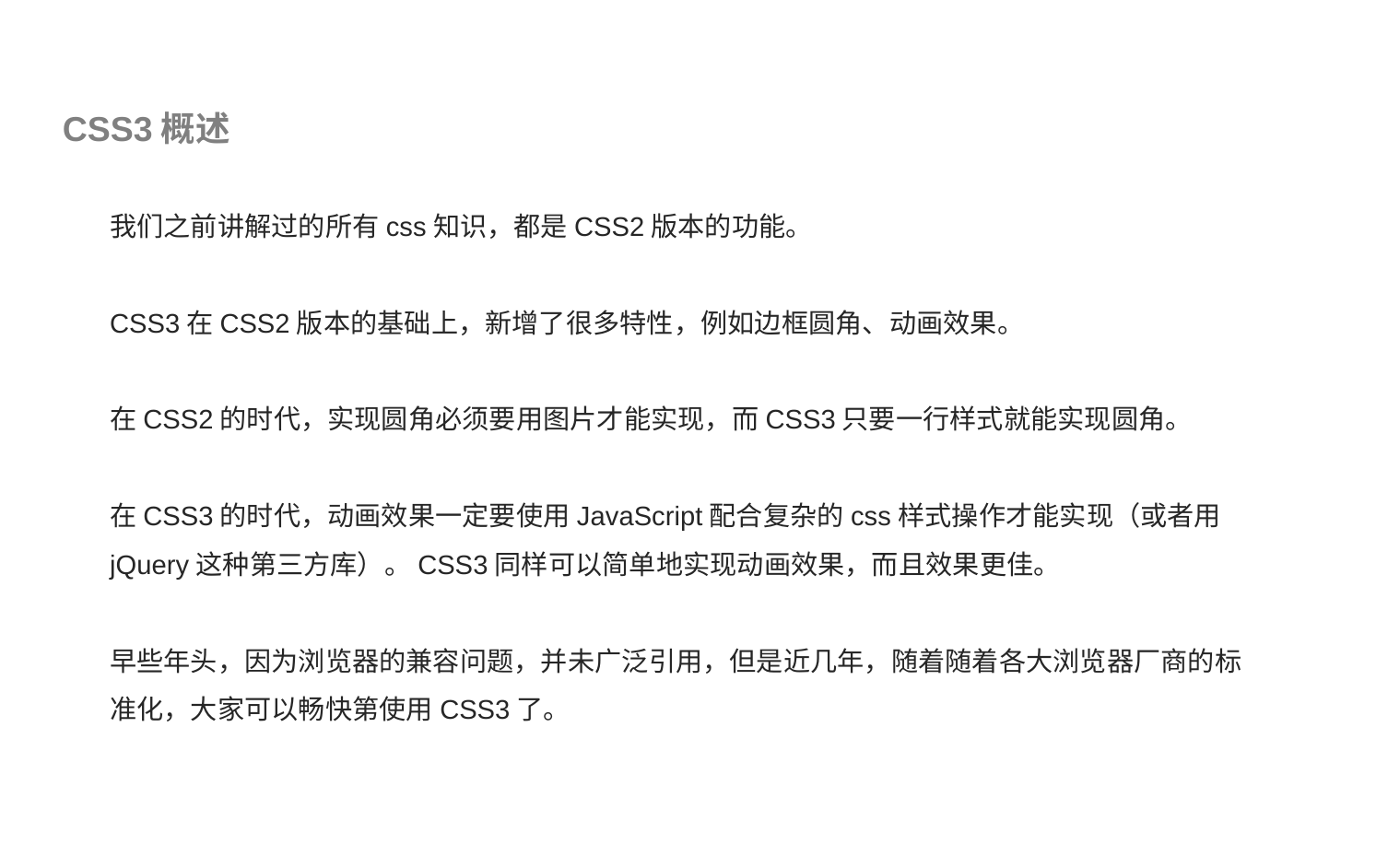

CSS3概述
我们之前讲解过的所有css知识，都是CSS2版本的功能。

CSS3在CSS2版本的基础上，新增了很多特性，例如边框圆角、动画效果。

在CSS2的时代，实现圆角必须要用图片才能实现，而CSS3只要一行样式就能实现圆角。

在CSS3的时代，动画效果一定要使用JavaScript配合复杂的css样式操作才能实现（或者用jQuery这种第三方库）。CSS3同样可以简单地实现动画效果，而且效果更佳。

早些年头，因为浏览器的兼容问题，并未广泛引用，但是近几年，随着随着各大浏览器厂商的标准化，大家可以畅快第使用CSS3了。